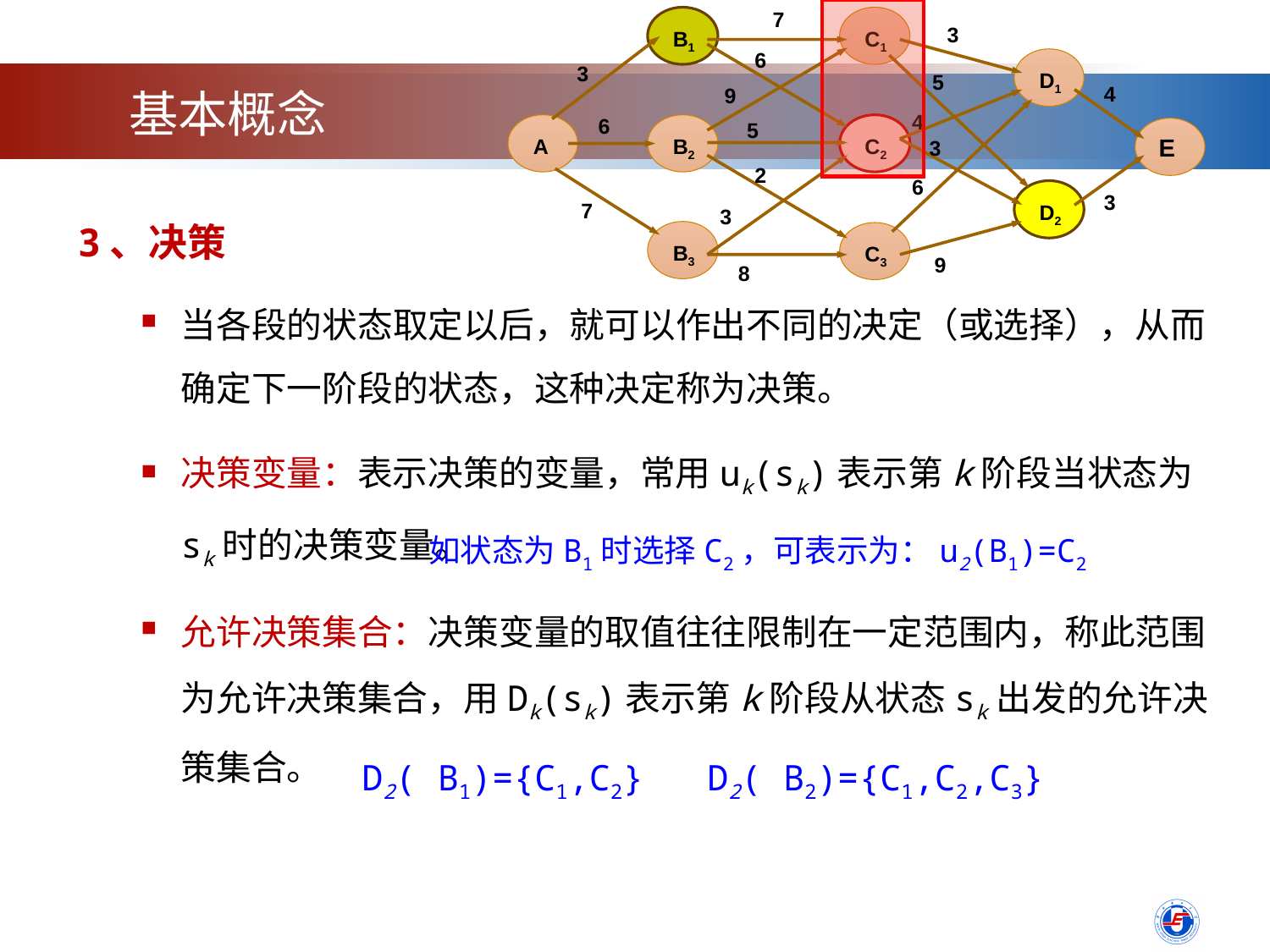

7
3
6
3
5
4
9
4
6
5
3
2
6
3
7
3
9
8
B1
C1
D1
A
B2
C2
 E
D2
B3
C3

# 基本概念
3、决策
当各段的状态取定以后，就可以作出不同的决定（或选择），从而确定下一阶段的状态，这种决定称为决策。
决策变量：表示决策的变量，常用uk(sk)表示第k阶段当状态为sk时的决策变量。
允许决策集合：决策变量的取值往往限制在一定范围内，称此范围为允许决策集合，用Dk(sk)表示第k阶段从状态sk出发的允许决策集合。
如状态为B1时选择C2，可表示为：u2(B1)=C2
D2( B1)={C1,C2}   D2( B2)={C1,C2,C3}